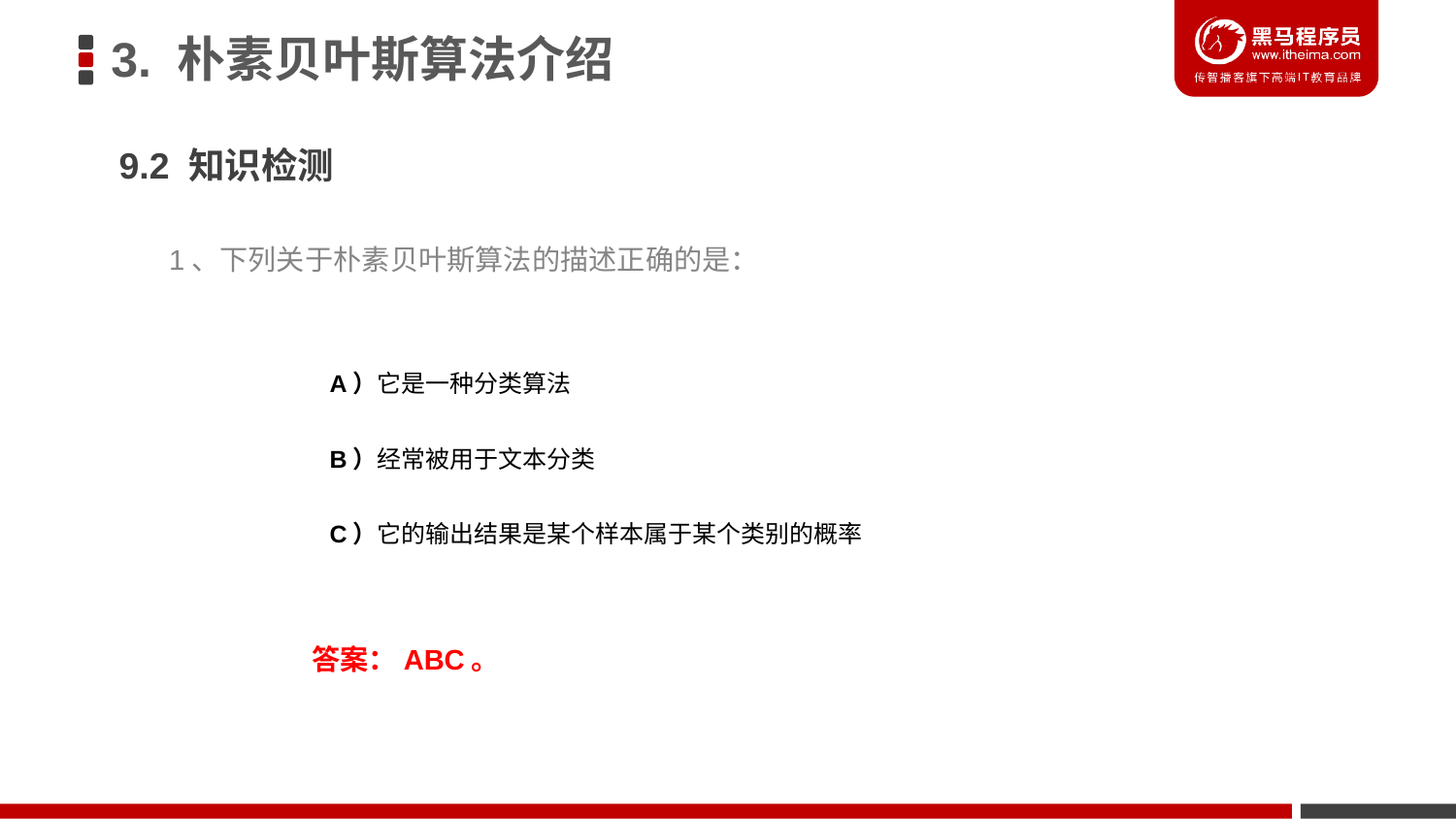

3. 朴素贝叶斯算法介绍
9.2 知识检测
1、下列关于朴素贝叶斯算法的描述正确的是：
A）它是一种分类算法

B）经常被用于文本分类

C）它的输出结果是某个样本属于某个类别的概率
答案：ABC。